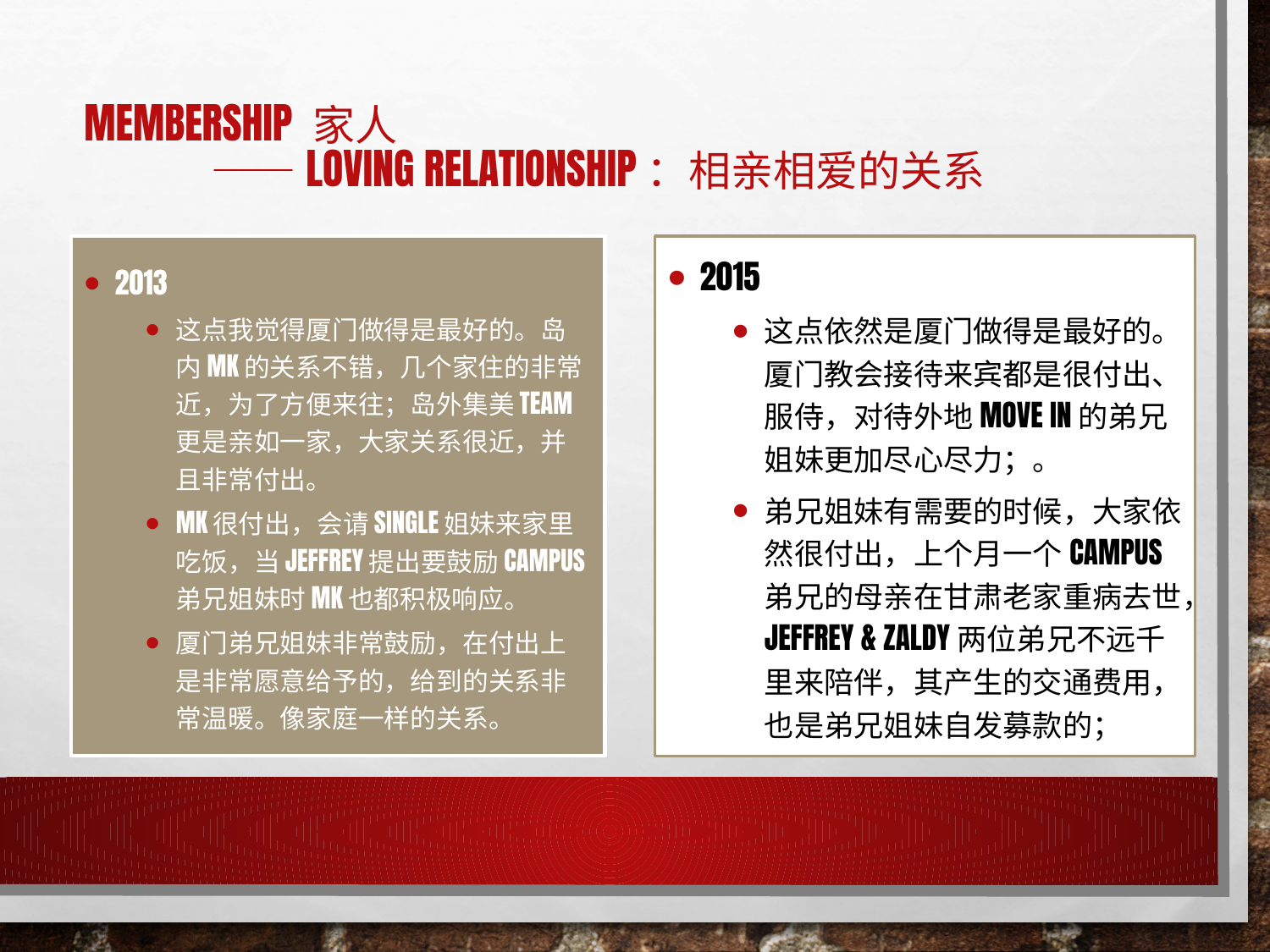

# Membership 家人 ——Loving Relationship：相亲相爱的关系
2013
这点我觉得厦门做得是最好的。岛内MK的关系不错，几个家住的非常近，为了方便来往；岛外集美team更是亲如一家，大家关系很近，并且非常付出。
MK很付出，会请single姐妹来家里吃饭，当Jeffrey提出要鼓励campus弟兄姐妹时MK也都积极响应。
厦门弟兄姐妹非常鼓励，在付出上是非常愿意给予的，给到的关系非常温暖。像家庭一样的关系。
2015
这点依然是厦门做得是最好的。厦门教会接待来宾都是很付出、服侍，对待外地Move IN的弟兄姐妹更加尽心尽力；。
弟兄姐妹有需要的时候，大家依然很付出，上个月一个campus弟兄的母亲在甘肃老家重病去世，Jeffrey & Zaldy两位弟兄不远千里来陪伴，其产生的交通费用，也是弟兄姐妹自发募款的；